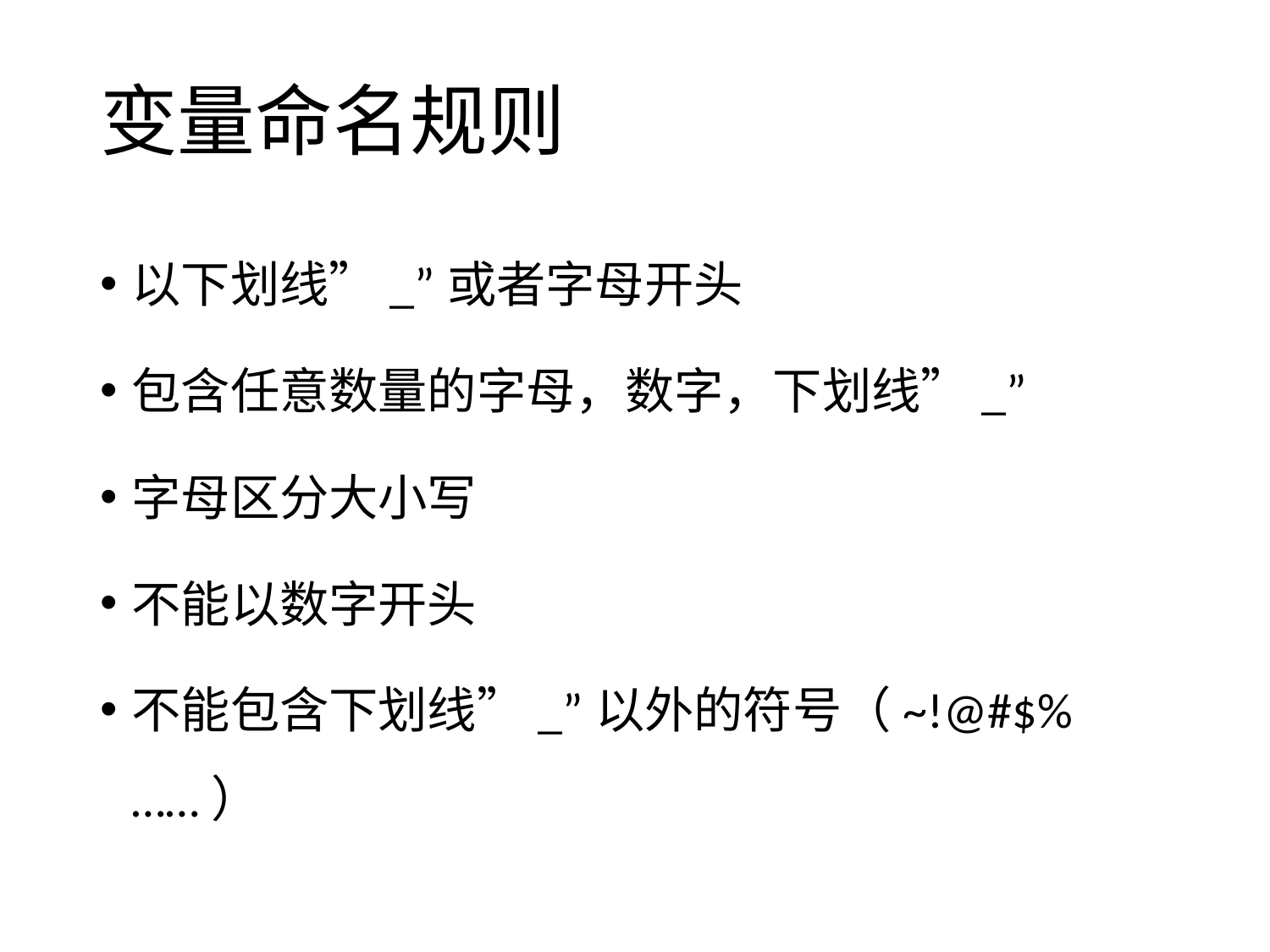

# 变量命名规则
以下划线”_”或者字母开头
包含任意数量的字母，数字，下划线”_”
字母区分大小写
不能以数字开头
不能包含下划线”_”以外的符号（~!@#$%……）